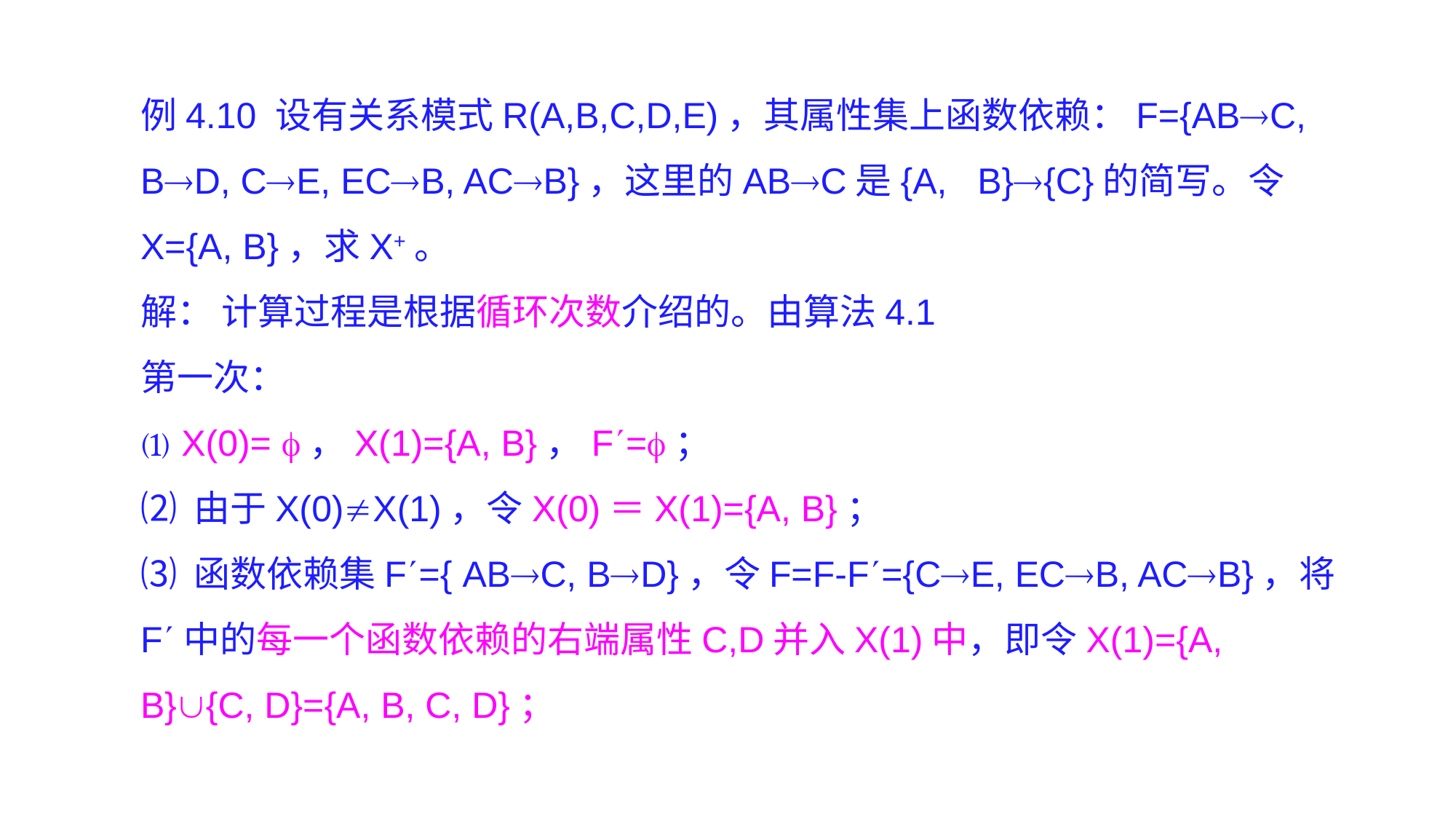

例4.10 设有关系模式R(A,B,C,D,E)，其属性集上函数依赖：F={AB→C, B→D, C→E, EC→B, AC→B}，这里的AB→C是{A,   B}→{C}的简写。令X={A, B}，求X+。
解： 计算过程是根据循环次数介绍的。由算法4.1
第一次：
⑴ X(0)= φ，X(1)={A, B}，F′=φ；
⑵ 由于X(0)≠X(1)，令X(0)＝X(1)={A, B}；
⑶ 函数依赖集F′={ AB→C, B→D}，令F=F-F′={C→E, EC→B, AC→B}，将F′中的每一个函数依赖的右端属性C,D并入X(1)中，即令X(1)={A, B}∪{C, D}={A, B, C, D}；